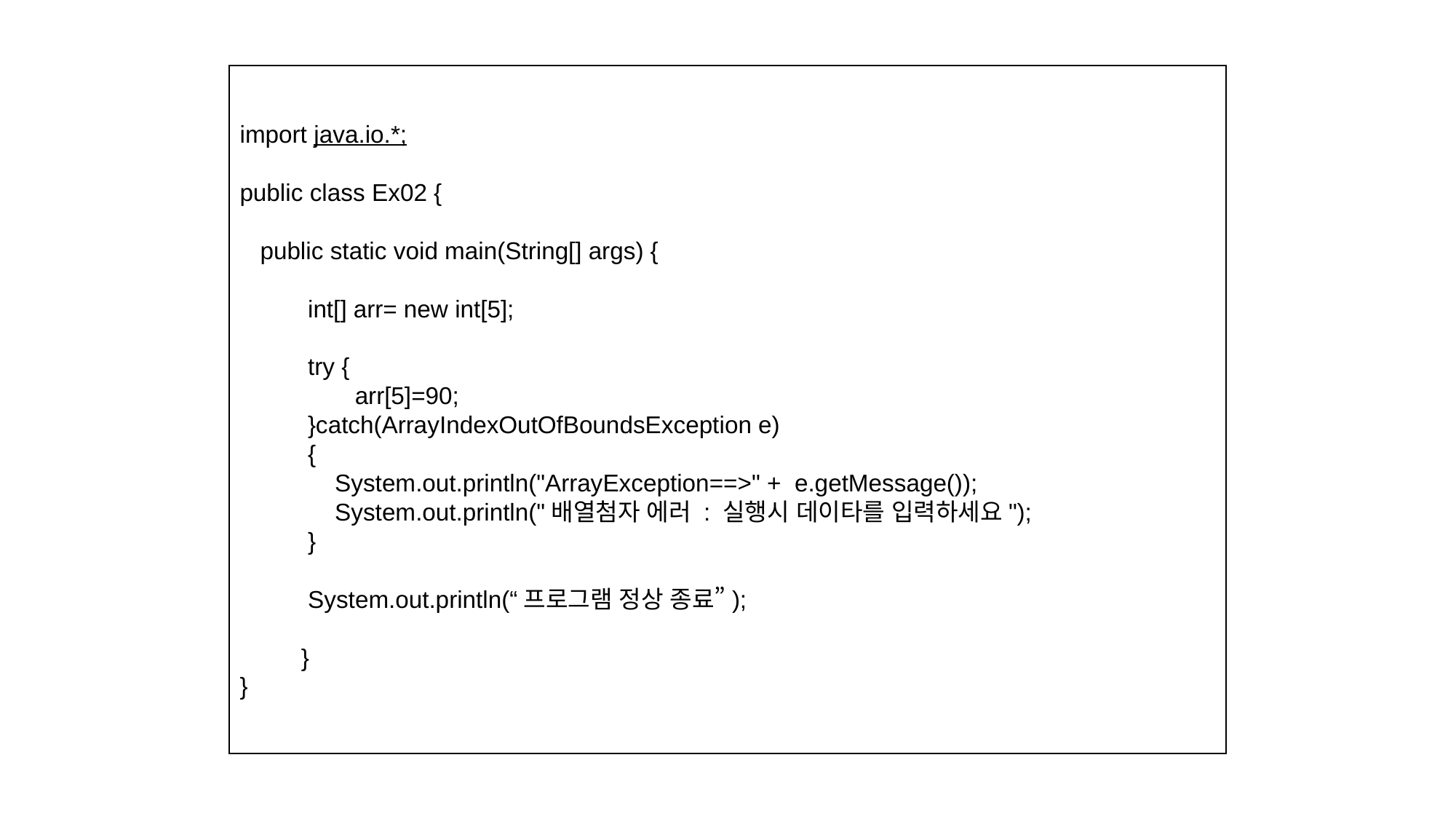

import java.io.*;

public class Ex02 {

   public static void main(String[] args) {

  int[] arr= new int[5];

  try {
         arr[5]=90;
  }catch(ArrayIndexOutOfBoundsException e)
  {
      System.out.println("ArrayException==>" +  e.getMessage());
      System.out.println("배열첨자 에러 : 실행시 데이타를 입력하세요");
  }

  System.out.println(“프로그램 정상 종료”);

 }
}